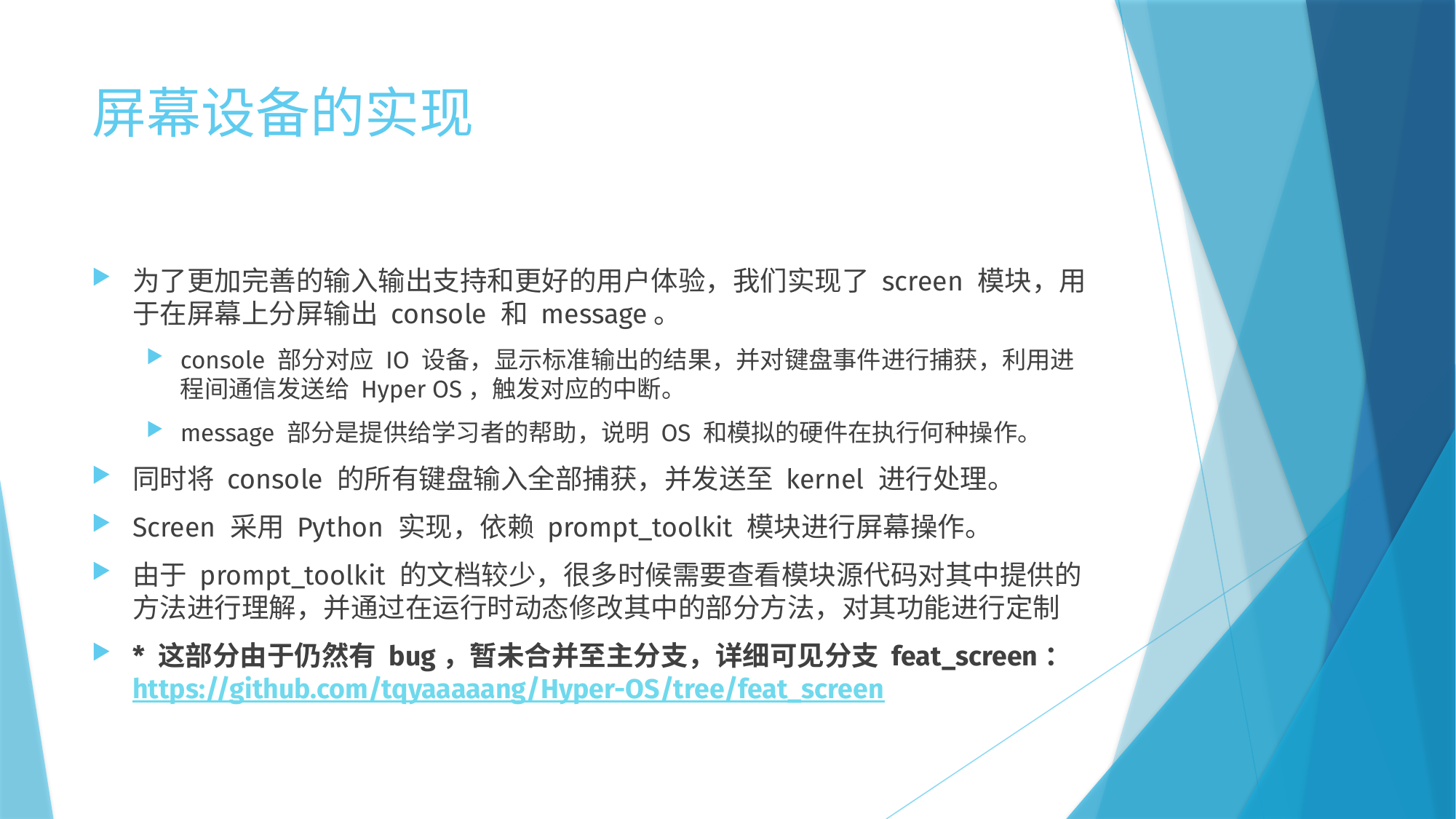

# 屏幕设备的实现
为了更加完善的输入输出支持和更好的用户体验，我们实现了 screen 模块，用于在屏幕上分屏输出 console 和 message。
console 部分对应 IO 设备，显示标准输出的结果，并对键盘事件进行捕获，利用进程间通信发送给 Hyper OS，触发对应的中断。
message 部分是提供给学习者的帮助，说明 OS 和模拟的硬件在执行何种操作。
同时将 console 的所有键盘输入全部捕获，并发送至 kernel 进行处理。
Screen 采用 Python 实现，依赖 prompt_toolkit 模块进行屏幕操作。
由于 prompt_toolkit 的文档较少，很多时候需要查看模块源代码对其中提供的方法进行理解，并通过在运行时动态修改其中的部分方法，对其功能进行定制
* 这部分由于仍然有 bug，暂未合并至主分支，详细可见分支 feat_screen：https://github.com/tqyaaaaang/Hyper-OS/tree/feat_screen